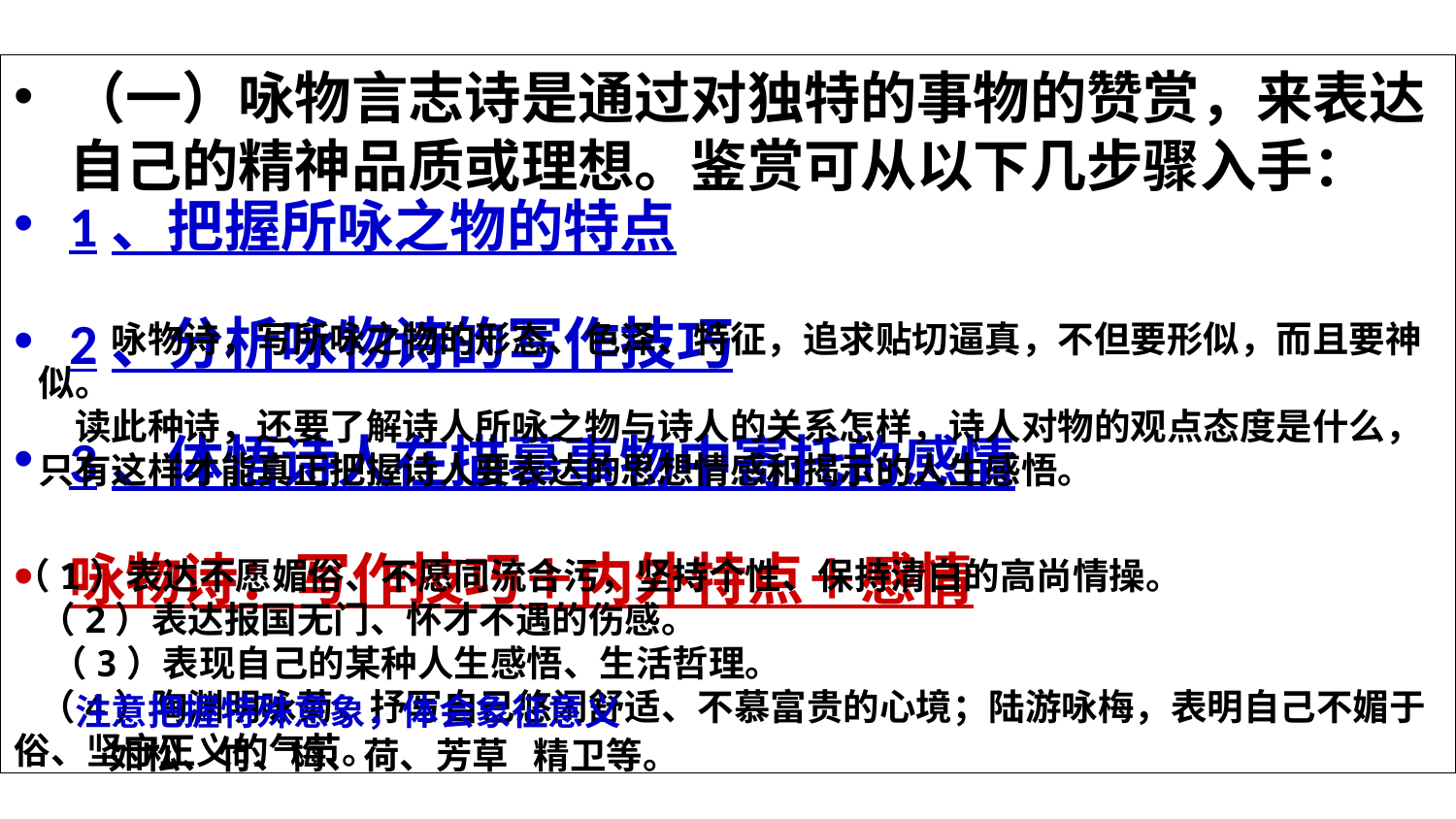

# 咏物言志诗
（一）咏物言志诗是通过对独特的事物的赞赏，来表达自己的精神品质或理想。鉴赏可从以下几步骤入手：
1、把握所咏之物的特点

2、分析咏物诗的写作技巧

3、体悟诗人在描摹事物中寄托的感情

咏物诗：写作技巧＋内外特点＋感情
　　咏物诗，写所咏之物的形态、色泽、特征，追求贴切逼真，不但要形似，而且要神似。
　读此种诗，还要了解诗人所咏之物与诗人的关系怎样，诗人对物的观点态度是什么，只有这样才能真正把握诗人要表达的思想情感和揭示的人生感悟。
（1）表达不愿媚俗、不愿同流合污，坚持个性、保持清白的高尚情操。
  （2）表达报国无门、怀才不遇的伤感。
　（3）表现自己的某种人生感悟、生活哲理。
  （4）陶渊明咏菊，抒写自己悠闲舒适、不慕富贵的心境；陆游咏梅，表明自己不媚于俗、坚守正义的气节。
注意把握特殊意象，体会象征意义
   如松、竹、梅、荷、芳草   精卫等。